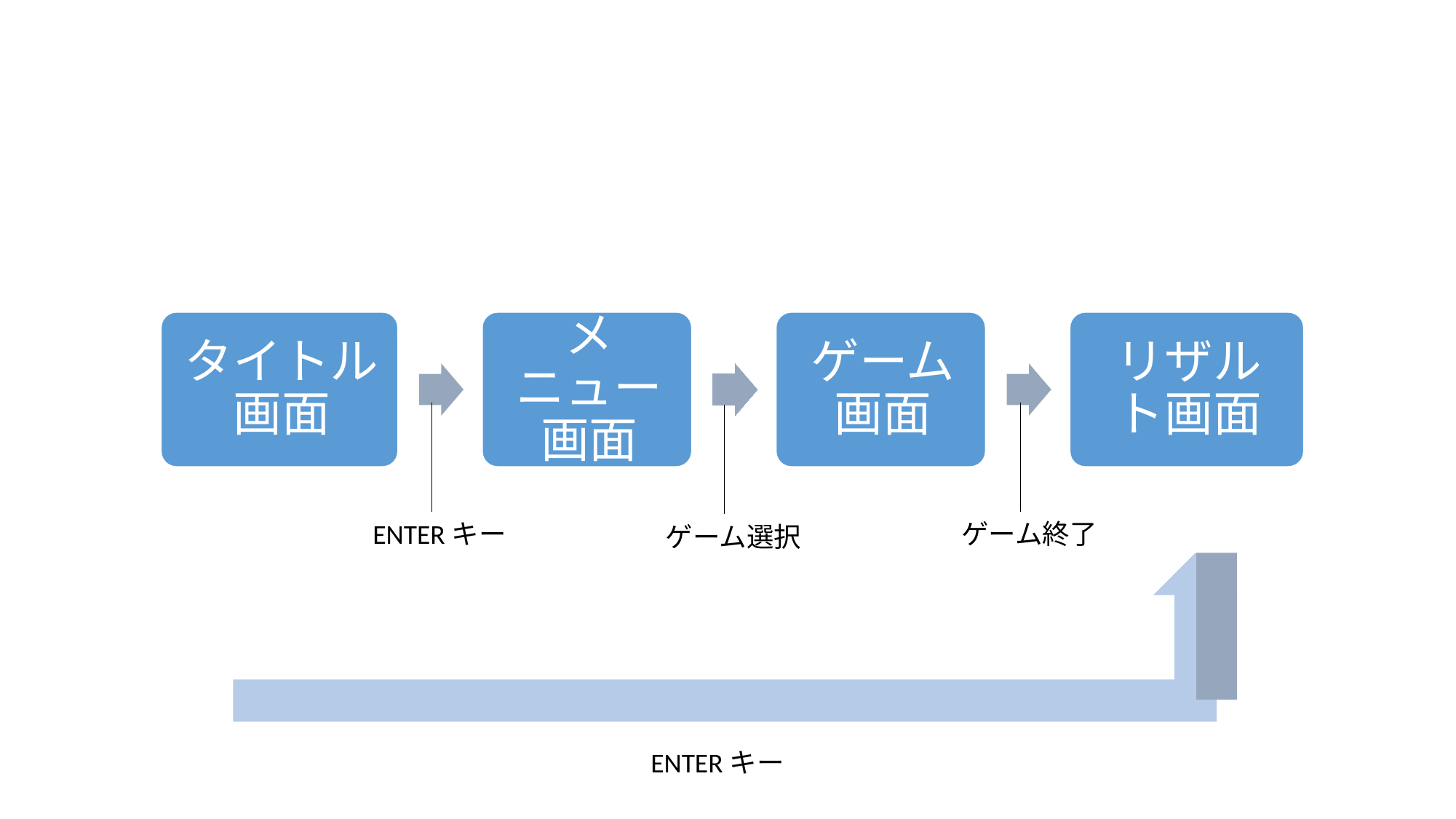

タイトル画面

メニュー画面

ゲーム画面

リザルト画面
ENTERキー
ゲーム終了
ゲーム選択

ENTERキー